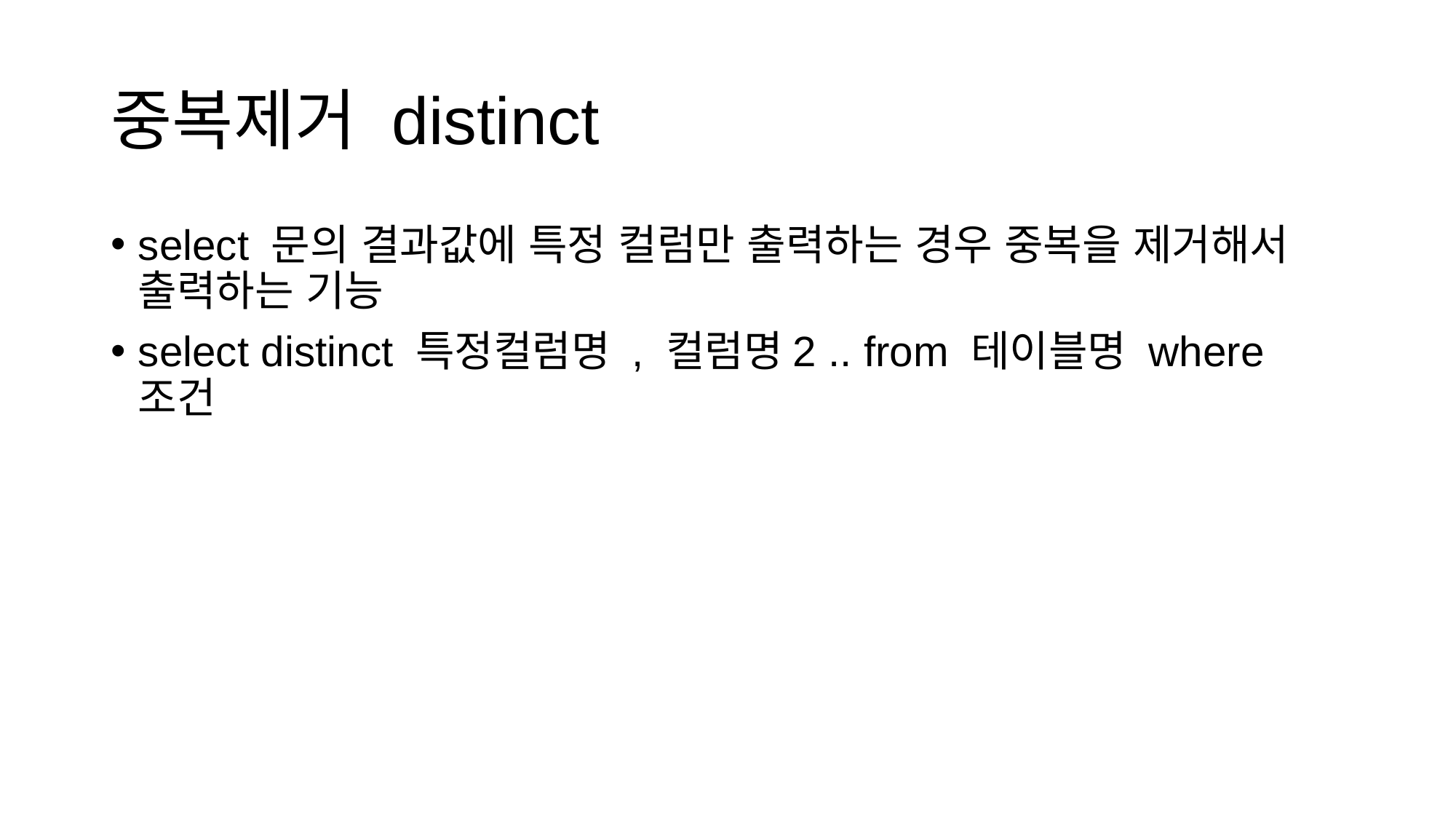

# 중복제거 distinct
select 문의 결과값에 특정 컬럼만 출력하는 경우 중복을 제거해서 출력하는 기능
select distinct 특정컬럼명 , 컬럼명2 .. from 테이블명 where 조건